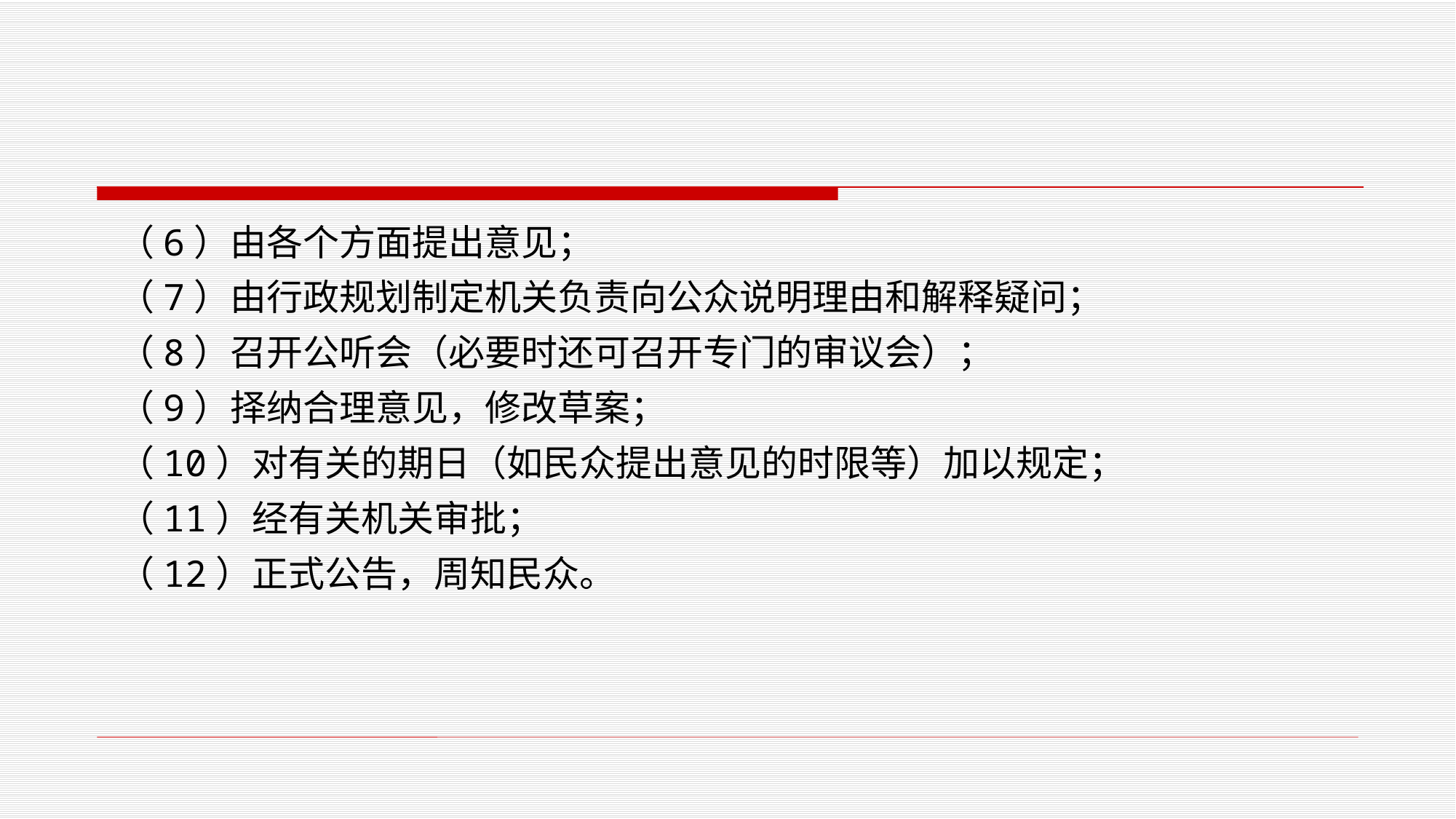

#
 （6）由各个方面提出意见；
 （7）由行政规划制定机关负责向公众说明理由和解释疑问；
 （8）召开公听会（必要时还可召开专门的审议会）；
 （9）择纳合理意见，修改草案；
 （10）对有关的期日（如民众提出意见的时限等）加以规定；
 （11）经有关机关审批；
 （12）正式公告，周知民众。